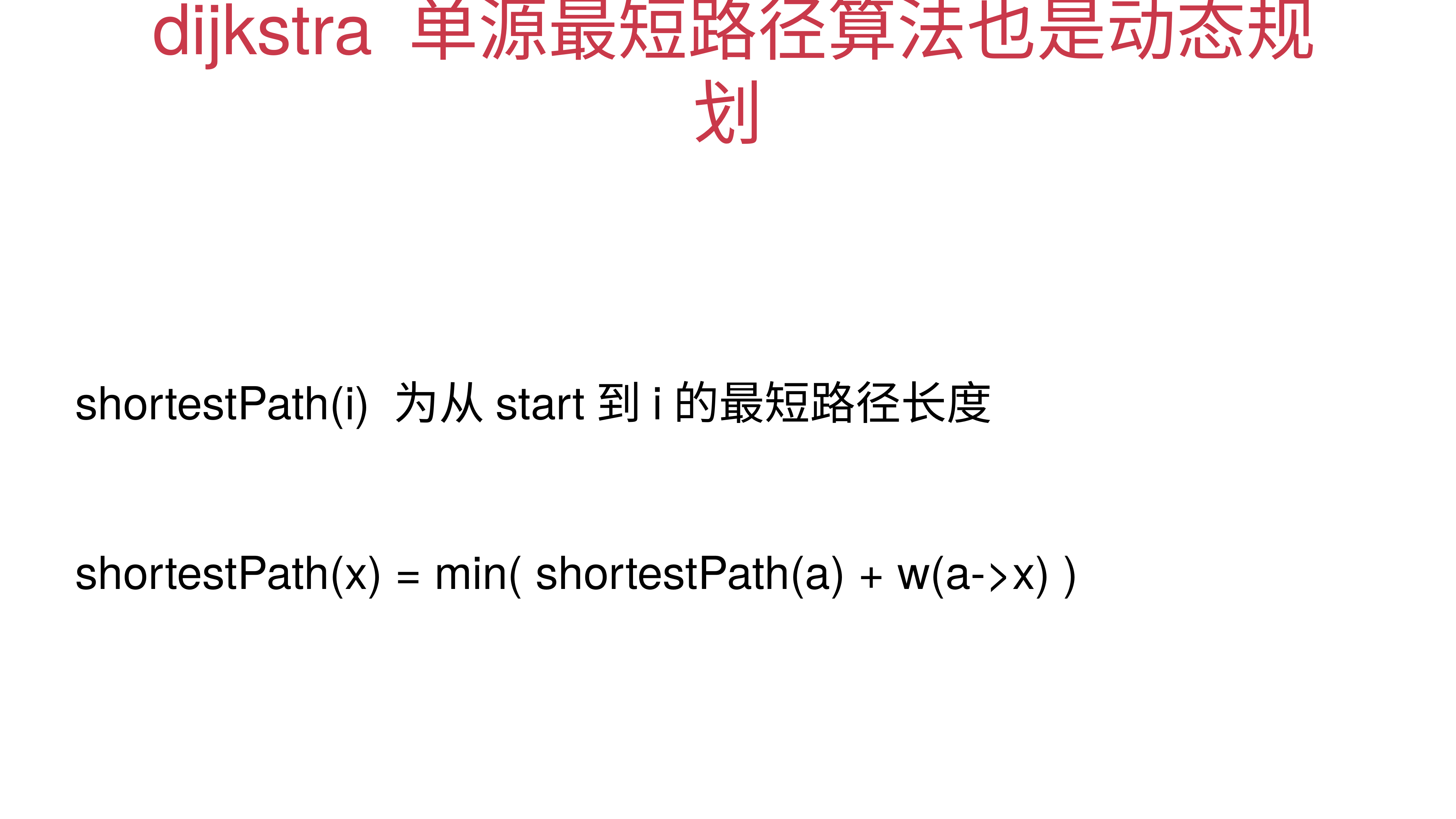

# dijkstra 单源最短路径算法也是动态规划
shortestPath(i) 为从start到i的最短路径长度
shortestPath(x) = min( shortestPath(a) + w(a->x) )